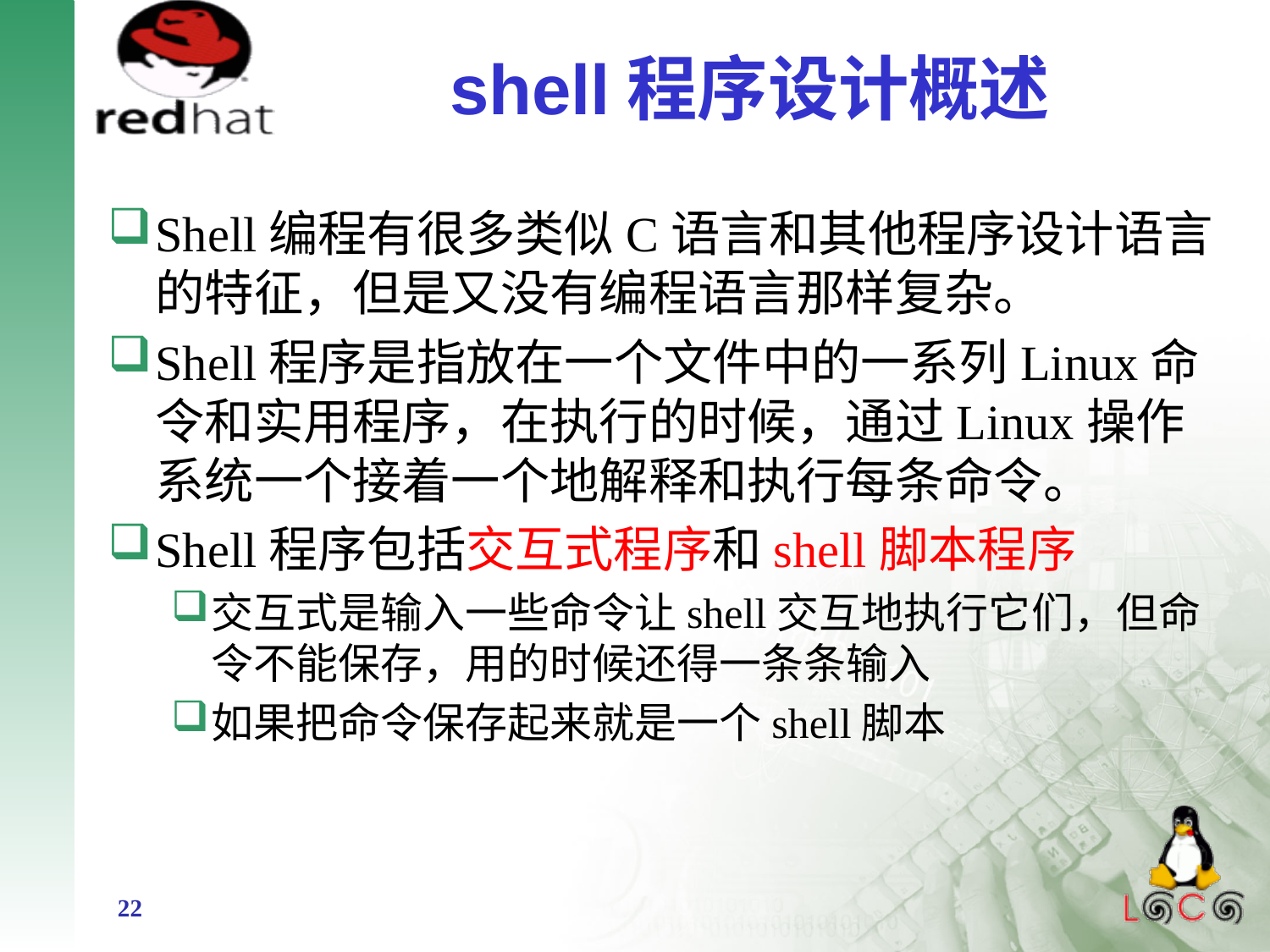

# shell程序设计概述
Shell编程有很多类似C语言和其他程序设计语言的特征，但是又没有编程语言那样复杂。
Shell程序是指放在一个文件中的一系列Linux命令和实用程序，在执行的时候，通过Linux操作系统一个接着一个地解释和执行每条命令。
Shell程序包括交互式程序和shell脚本程序
交互式是输入一些命令让shell交互地执行它们，但命令不能保存，用的时候还得一条条输入
如果把命令保存起来就是一个shell脚本

22